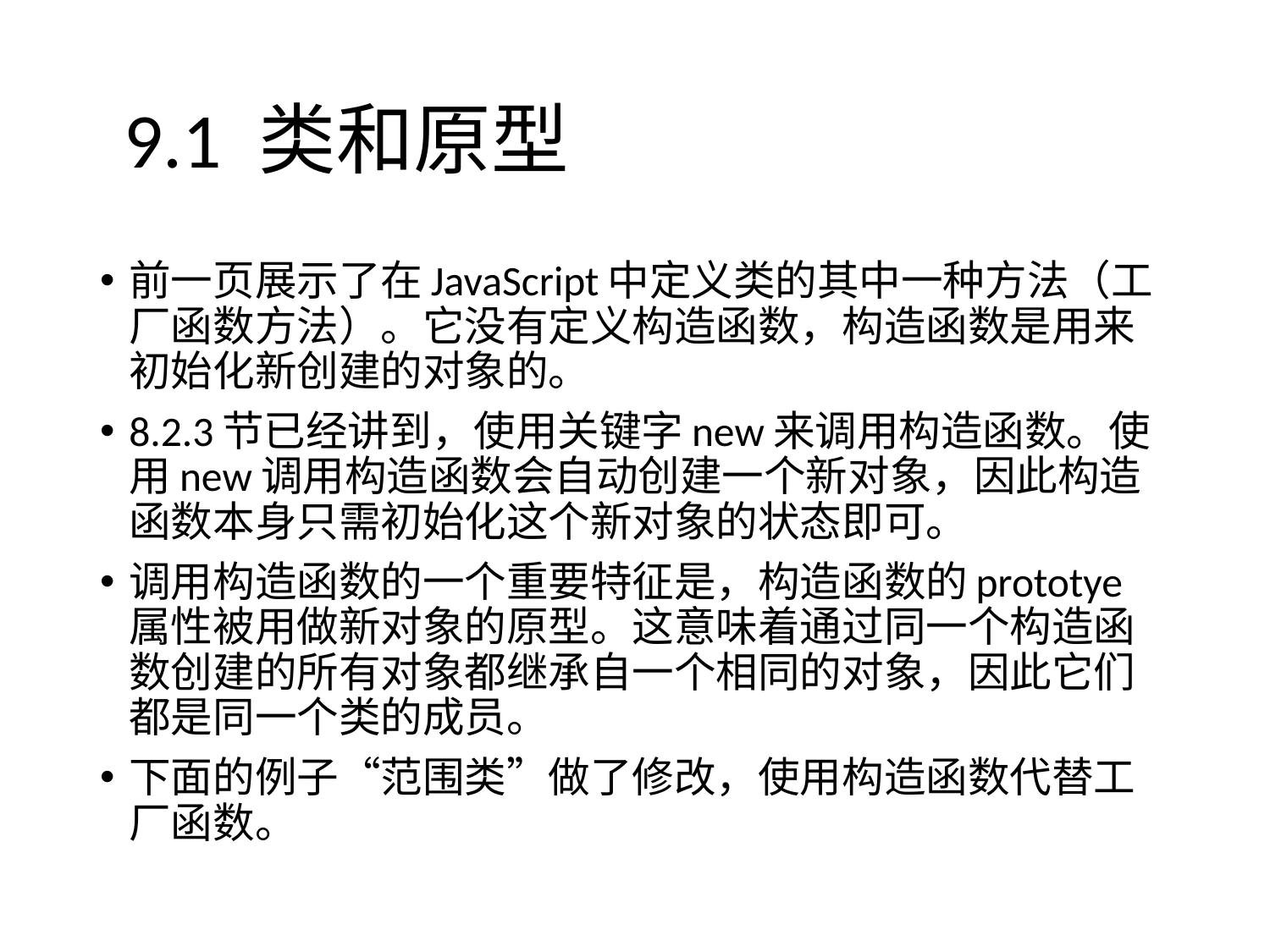

9.1 类和原型
前一页展示了在JavaScript中定义类的其中一种方法（工厂函数方法）。它没有定义构造函数，构造函数是用来初始化新创建的对象的。
8.2.3节已经讲到，使用关键字new来调用构造函数。使用new调用构造函数会自动创建一个新对象，因此构造函数本身只需初始化这个新对象的状态即可。
调用构造函数的一个重要特征是，构造函数的prototye属性被用做新对象的原型。这意味着通过同一个构造函数创建的所有对象都继承自一个相同的对象，因此它们都是同一个类的成员。
下面的例子“范围类”做了修改，使用构造函数代替工厂函数。